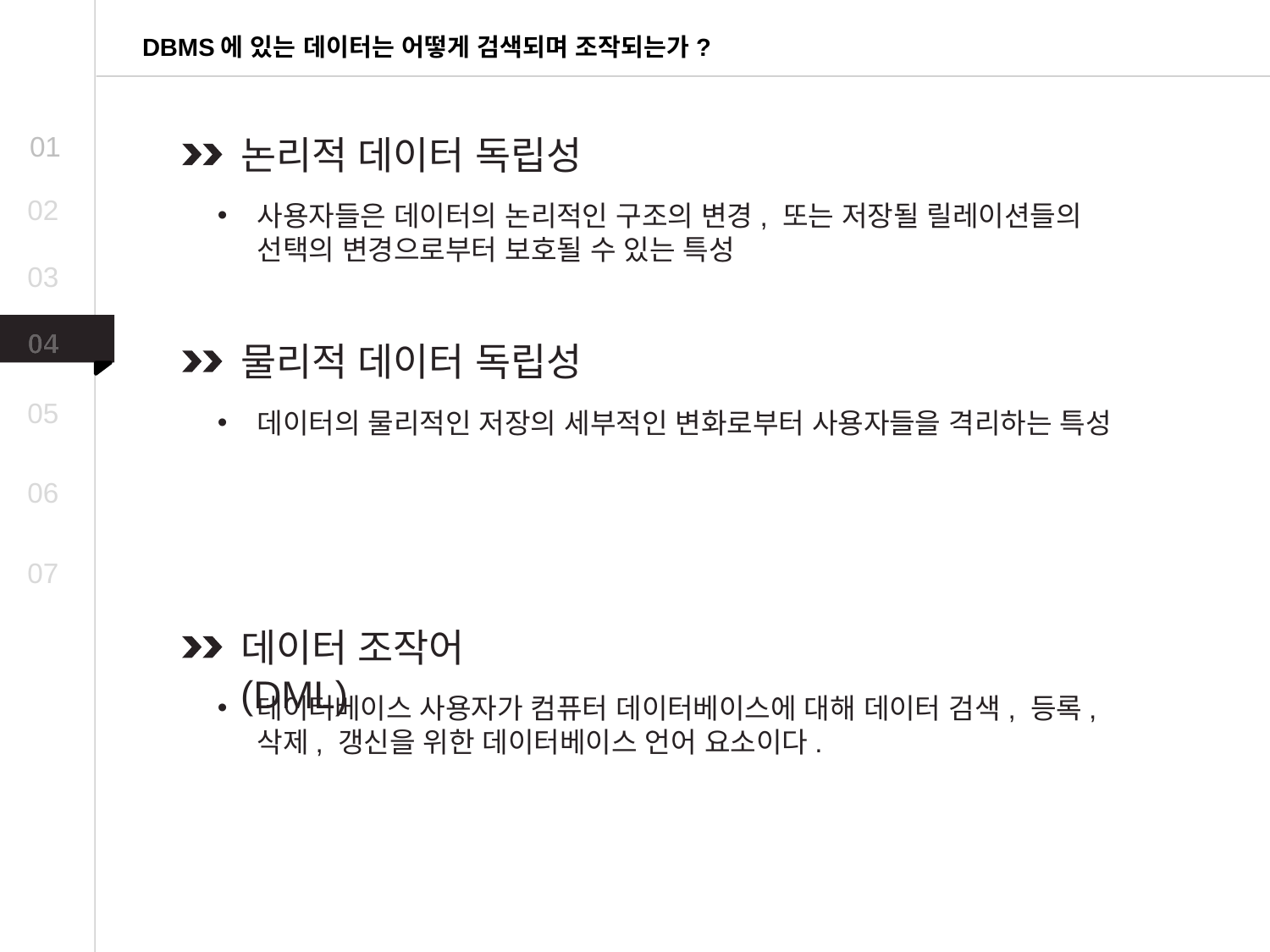

DBMS에 있는 데이터는 어떻게 검색되며 조작되는가?
01
논리적 데이터 독립성

02
사용자들은 데이터의 논리적인 구조의 변경, 또는 저장될 릴레이션들의 선택의 변경으로부터 보호될 수 있는 특성
03

04
물리적 데이터 독립성

05
데이터의 물리적인 저장의 세부적인 변화로부터 사용자들을 격리하는 특성
06
07
데이터 조작어(DML)

데이터베이스 사용자가 컴퓨터 데이터베이스에 대해 데이터 검색, 등록, 삭제, 갱신을 위한 데이터베이스 언어 요소이다.